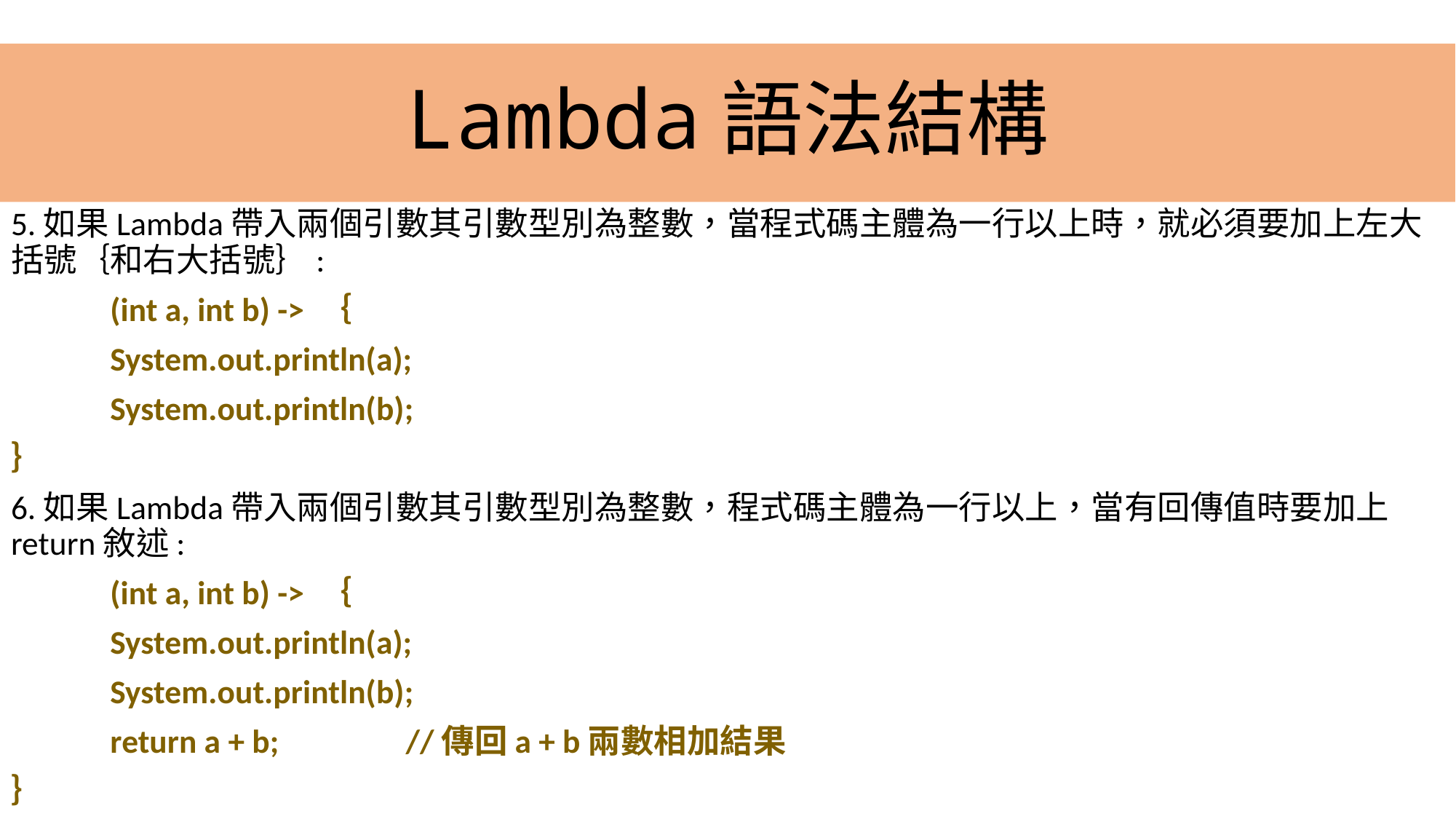

# Lambda語法結構
5.如果Lambda帶入兩個引數其引數型別為整數，當程式碼主體為一行以上時，就必須要加上左大括號｛和右大括號｝:
	(int a, int b) -> ｛
		System.out.println(a);
		System.out.println(b);
｝
6.如果Lambda帶入兩個引數其引數型別為整數，程式碼主體為一行以上，當有回傳值時要加上return敘述:
	(int a, int b) -> ｛
		System.out.println(a);
		System.out.println(b);
		return a + b;                 //傳回a + b兩數相加結果
｝